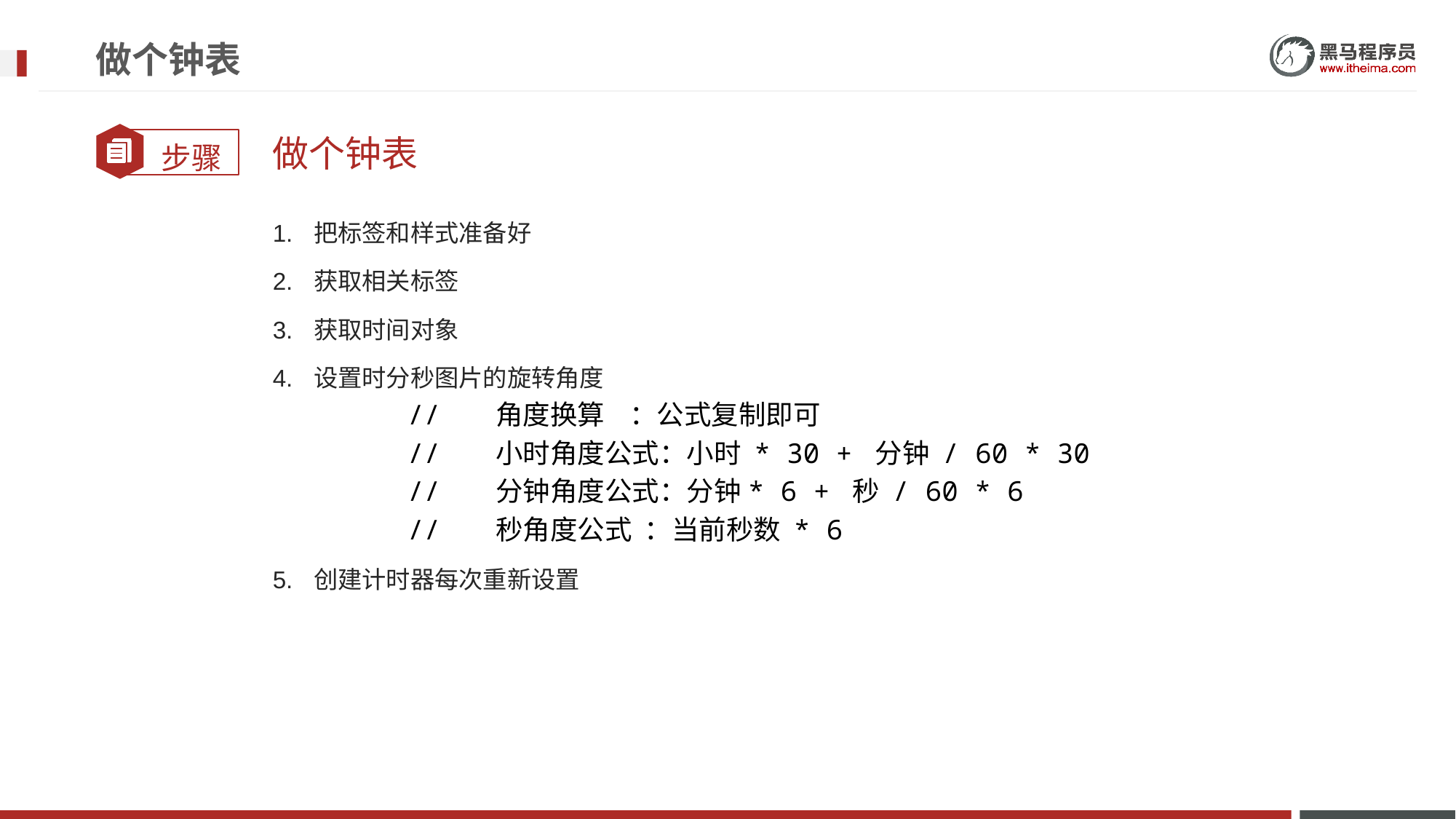

# 做个钟表
做个钟表
把标签和样式准备好
获取相关标签
获取时间对象
设置时分秒图片的旋转角度
 //   角度换算    ：公式复制即可
 //   小时角度公式：小时 * 30 + 分钟 / 60 * 30
 //   分钟角度公式：分钟* 6 + 秒 / 60 * 6
 //   秒角度公式  ：当前秒数 * 6
创建计时器每次重新设置